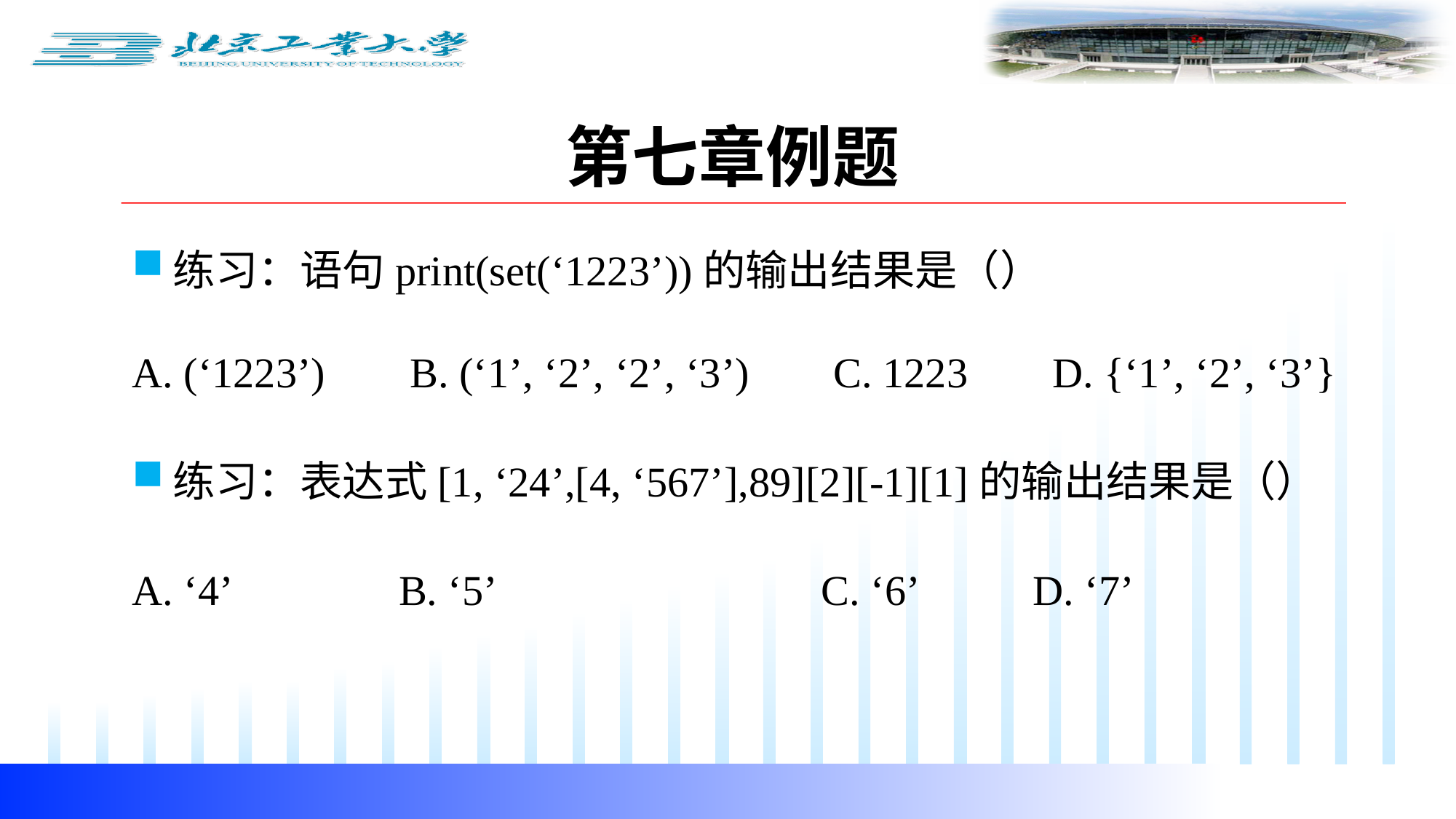

# 第七章例题
练习：语句print(set(‘1223’))的输出结果是（）

A. (‘1223’)        B. (‘1’, ‘2’, ‘2’, ‘3’)        C. 1223        D. {‘1’, ‘2’, ‘3’}

练习：表达式[1, ‘24’,[4, ‘567’],89][2][-1][1]的输出结果是（）

A. ‘4’                B. ‘5’                               C. ‘6’           D. ‘7’